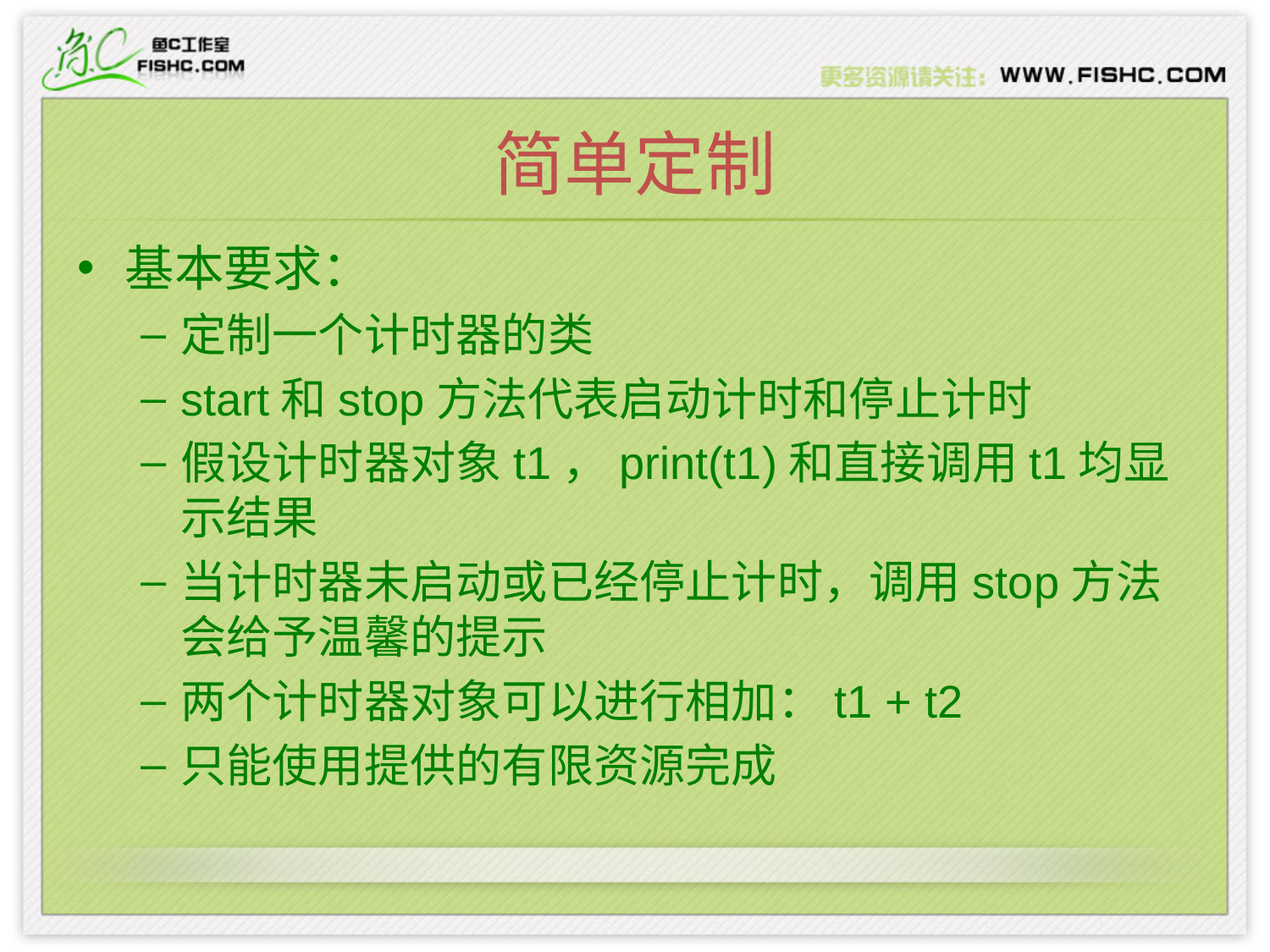

# 简单定制
基本要求：
定制一个计时器的类
start和stop方法代表启动计时和停止计时
假设计时器对象t1，print(t1)和直接调用t1均显示结果
当计时器未启动或已经停止计时，调用stop方法会给予温馨的提示
两个计时器对象可以进行相加：t1 + t2
只能使用提供的有限资源完成